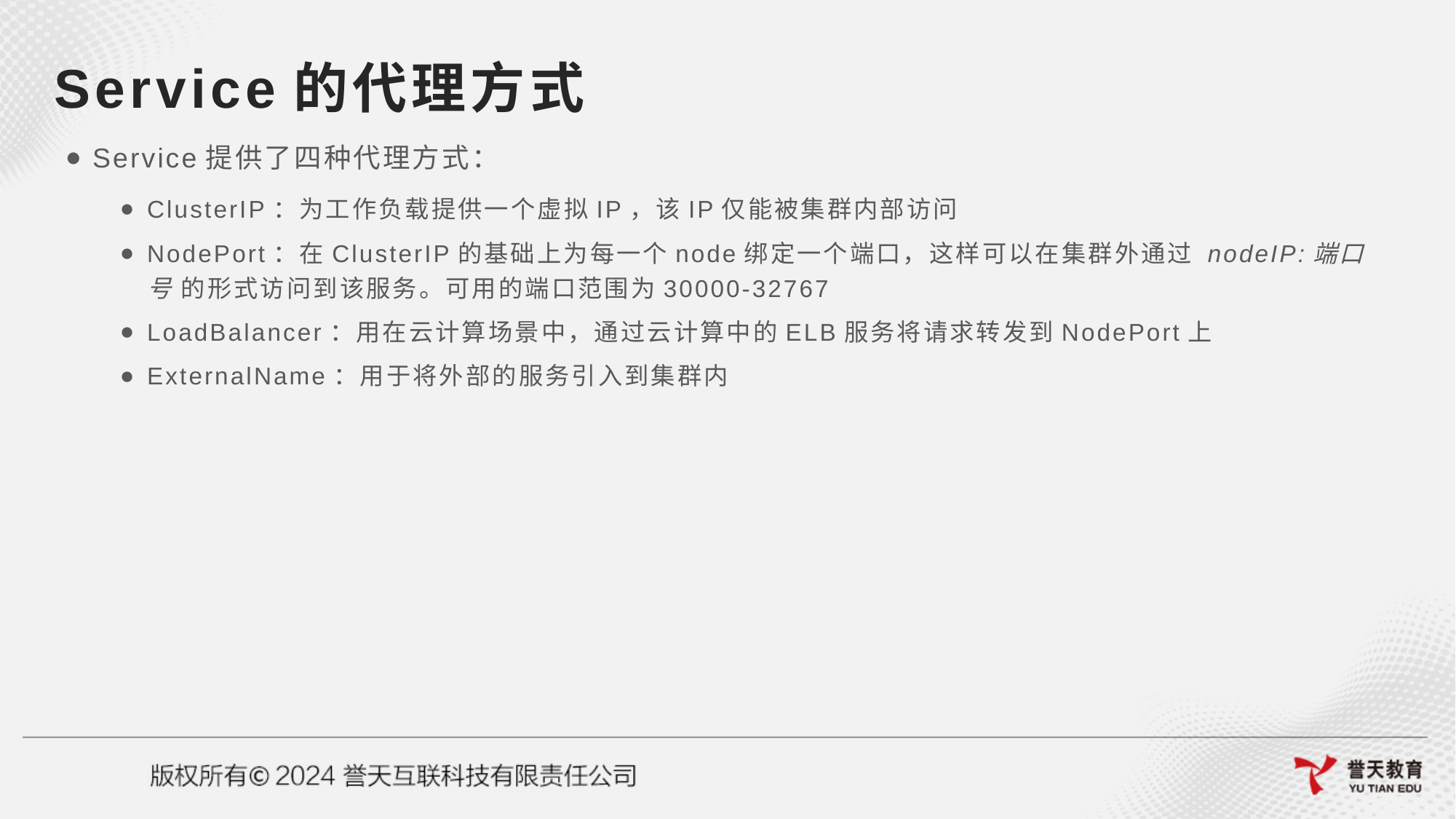

# Service的代理方式
Service提供了四种代理方式：
ClusterIP：为工作负载提供一个虚拟IP，该IP仅能被集群内部访问
NodePort：在ClusterIP的基础上为每一个node绑定一个端口，这样可以在集群外通过 nodeIP:端口号 的形式访问到该服务。可用的端口范围为30000-32767
LoadBalancer：用在云计算场景中，通过云计算中的ELB服务将请求转发到NodePort上
ExternalName：用于将外部的服务引入到集群内